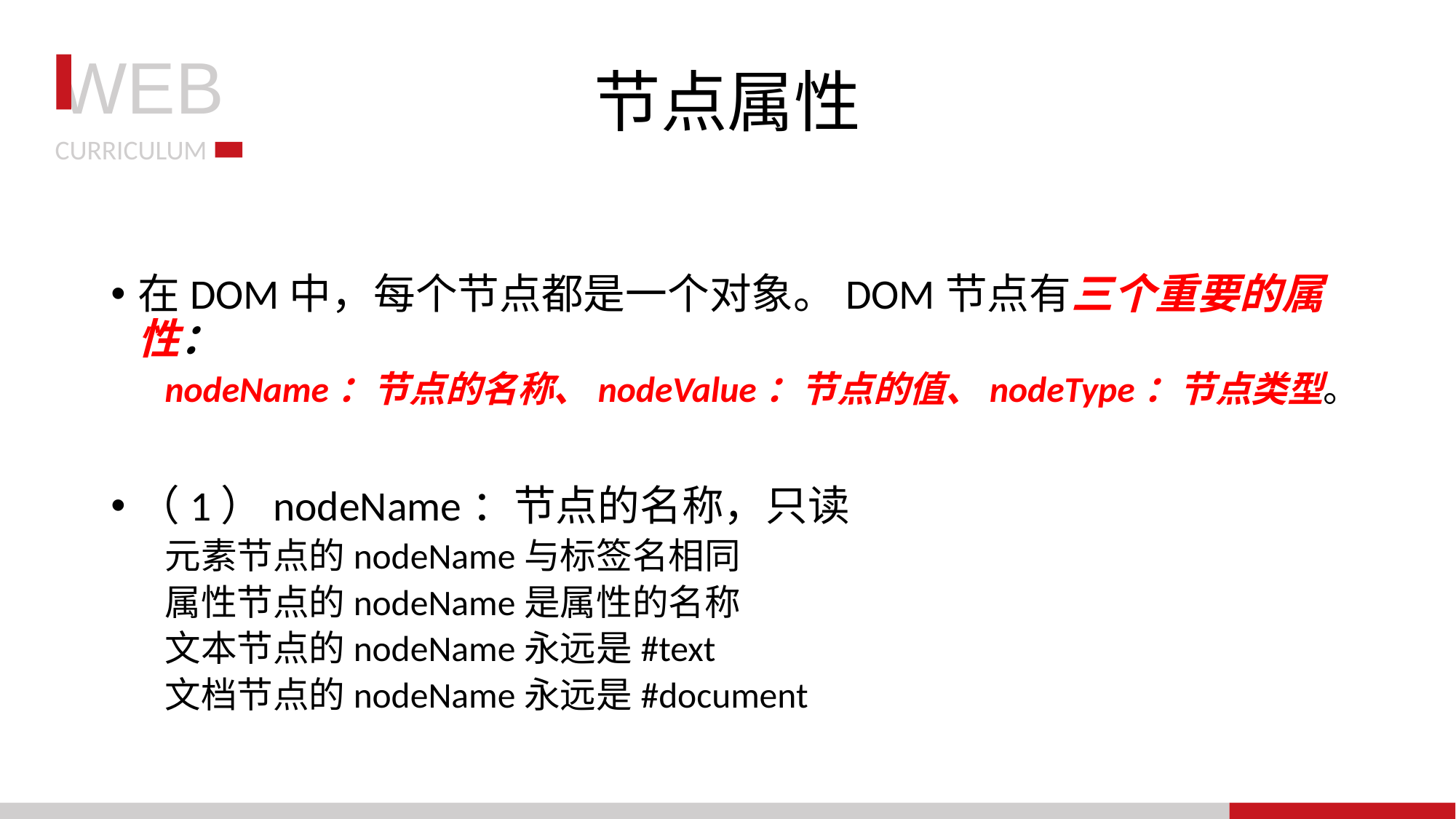

# 节点属性

在DOM中，每个节点都是一个对象。DOM节点有三个重要的属性：
nodeName：节点的名称、nodeValue：节点的值、nodeType：节点类型。

（1）nodeName：节点的名称，只读
元素节点的nodeName与标签名相同
属性节点的nodeName是属性的名称
文本节点的nodeName永远是#text
文档节点的nodeName永远是#document